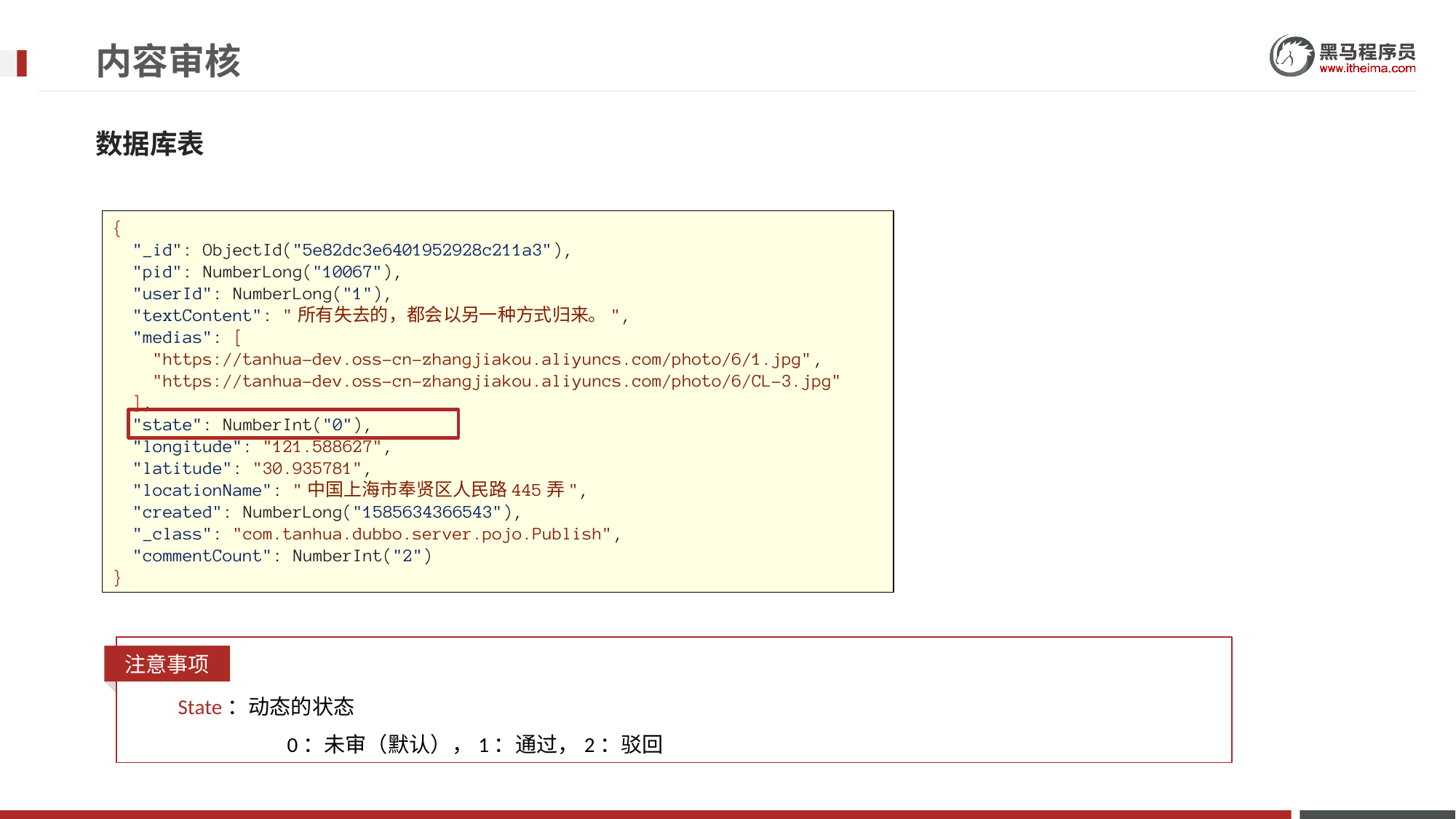

# 内容审核
数据库表
{
  "_id": ObjectId("5e82dc3e6401952928c211a3"),
  "pid": NumberLong("10067"),
  "userId": NumberLong("1"),
  "textContent": "所有失去的，都会以另一种方式归来。",
  "medias": [
    "https://tanhua-dev.oss-cn-zhangjiakou.aliyuncs.com/photo/6/1.jpg",
    "https://tanhua-dev.oss-cn-zhangjiakou.aliyuncs.com/photo/6/CL-3.jpg"
  ],
  "state": NumberInt("0"),
  "longitude": "121.588627",
  "latitude": "30.935781",
  "locationName": "中国上海市奉贤区人民路445弄",
  "created": NumberLong("1585634366543"),
  "_class": "com.tanhua.dubbo.server.pojo.Publish",
  "commentCount": NumberInt("2")
}

注意事项
State：动态的状态
	0：未审（默认），1：通过，2：驳回